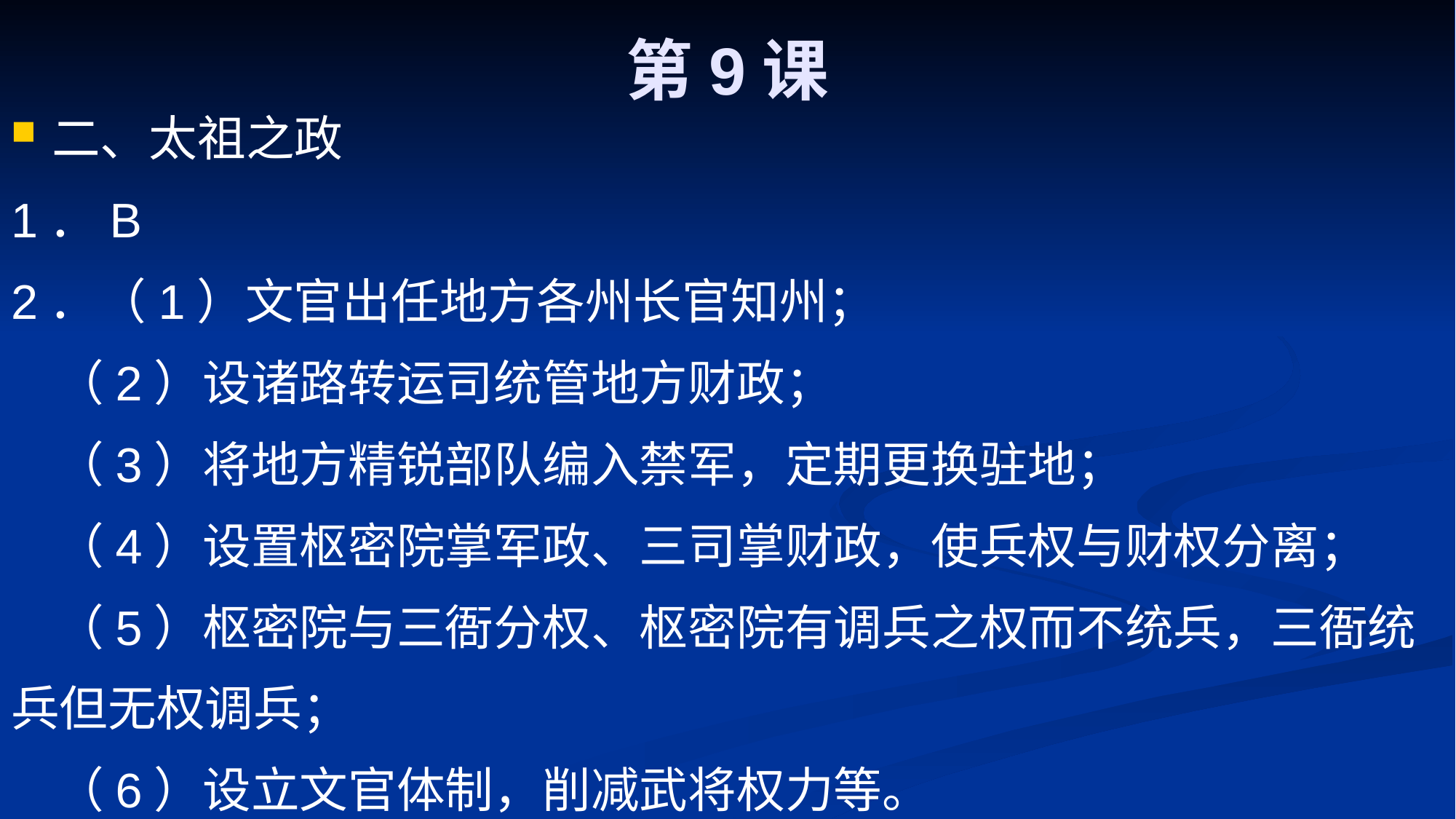

# 第9课
二、太祖之政
1．B
2．（1）文官出任地方各州长官知州；
   （2）设诸路转运司统管地方财政；
   （3）将地方精锐部队编入禁军，定期更换驻地；
   （4）设置枢密院掌军政、三司掌财政，使兵权与财权分离；
   （5）枢密院与三衙分权、枢密院有调兵之权而不统兵，三衙统兵但无权调兵；
   （6）设立文官体制，削减武将权力等。